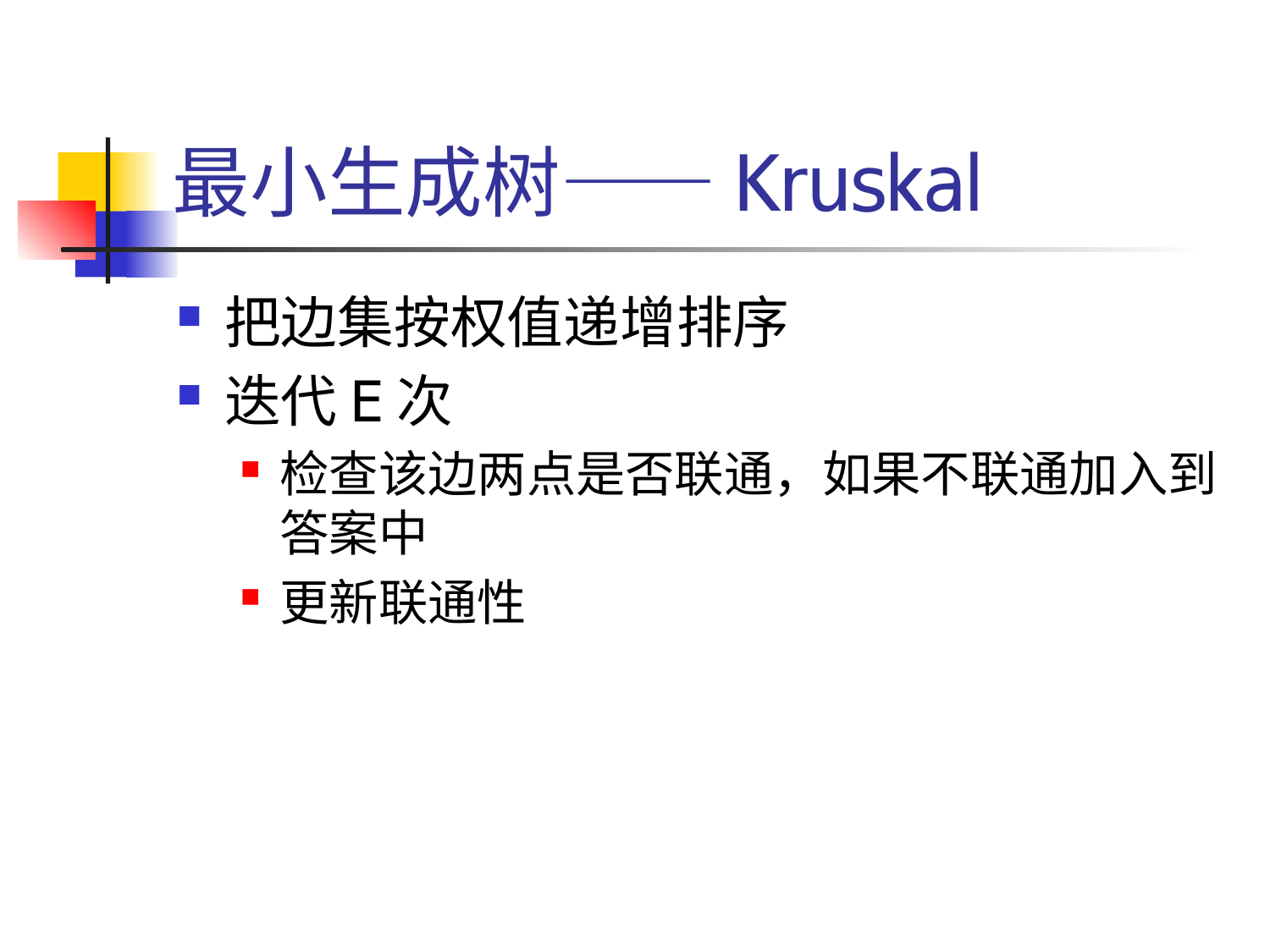

# 最小生成树——Kruskal
把边集按权值递增排序
迭代E次
检查该边两点是否联通，如果不联通加入到答案中
更新联通性